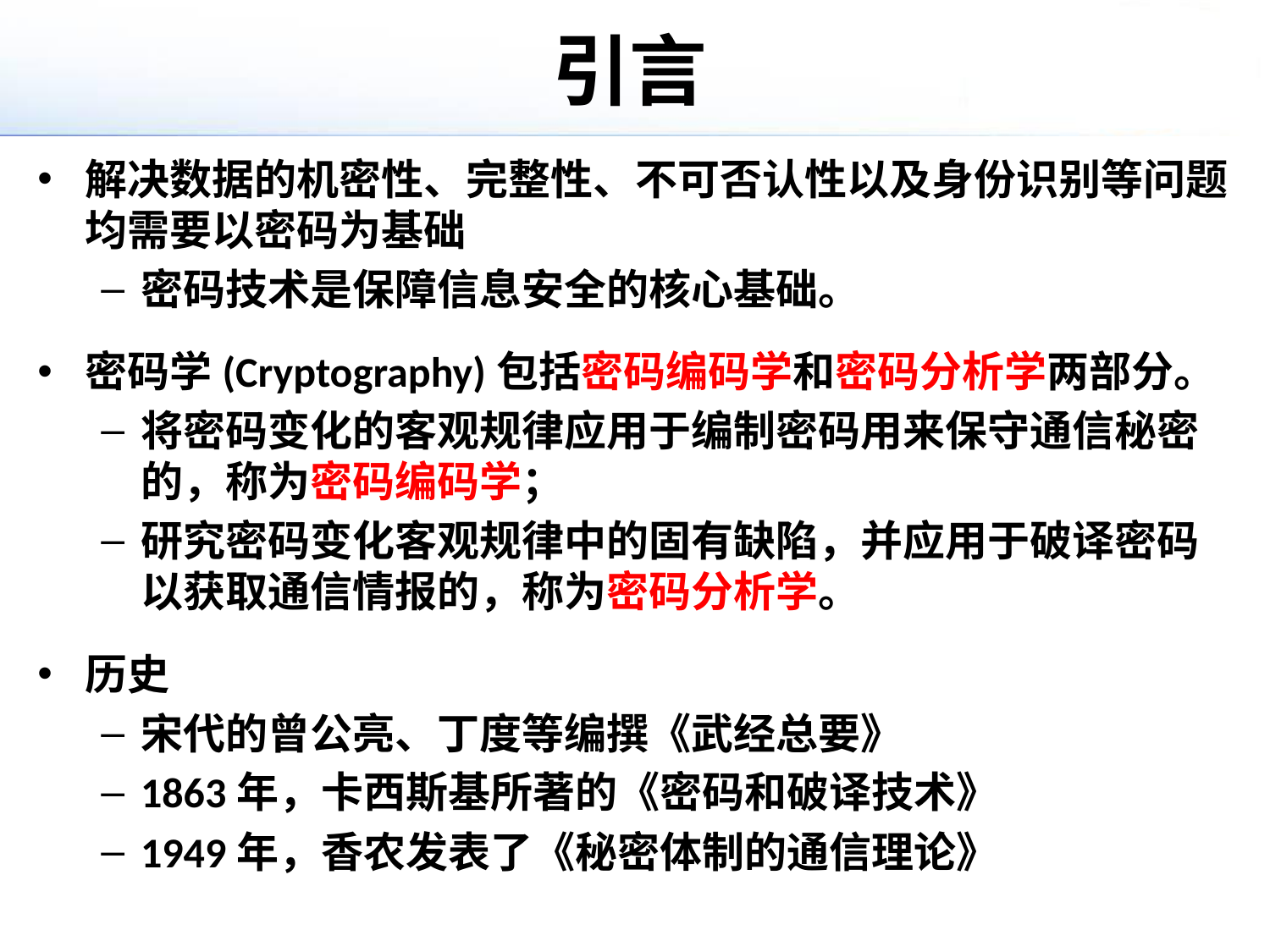

# 引言
解决数据的机密性、完整性、不可否认性以及身份识别等问题均需要以密码为基础
密码技术是保障信息安全的核心基础。
密码学(Cryptography)包括密码编码学和密码分析学两部分。
将密码变化的客观规律应用于编制密码用来保守通信秘密的，称为密码编码学；
研究密码变化客观规律中的固有缺陷，并应用于破译密码以获取通信情报的，称为密码分析学。
历史
宋代的曾公亮、丁度等编撰《武经总要》
1863年，卡西斯基所著的《密码和破译技术》
1949年，香农发表了《秘密体制的通信理论》